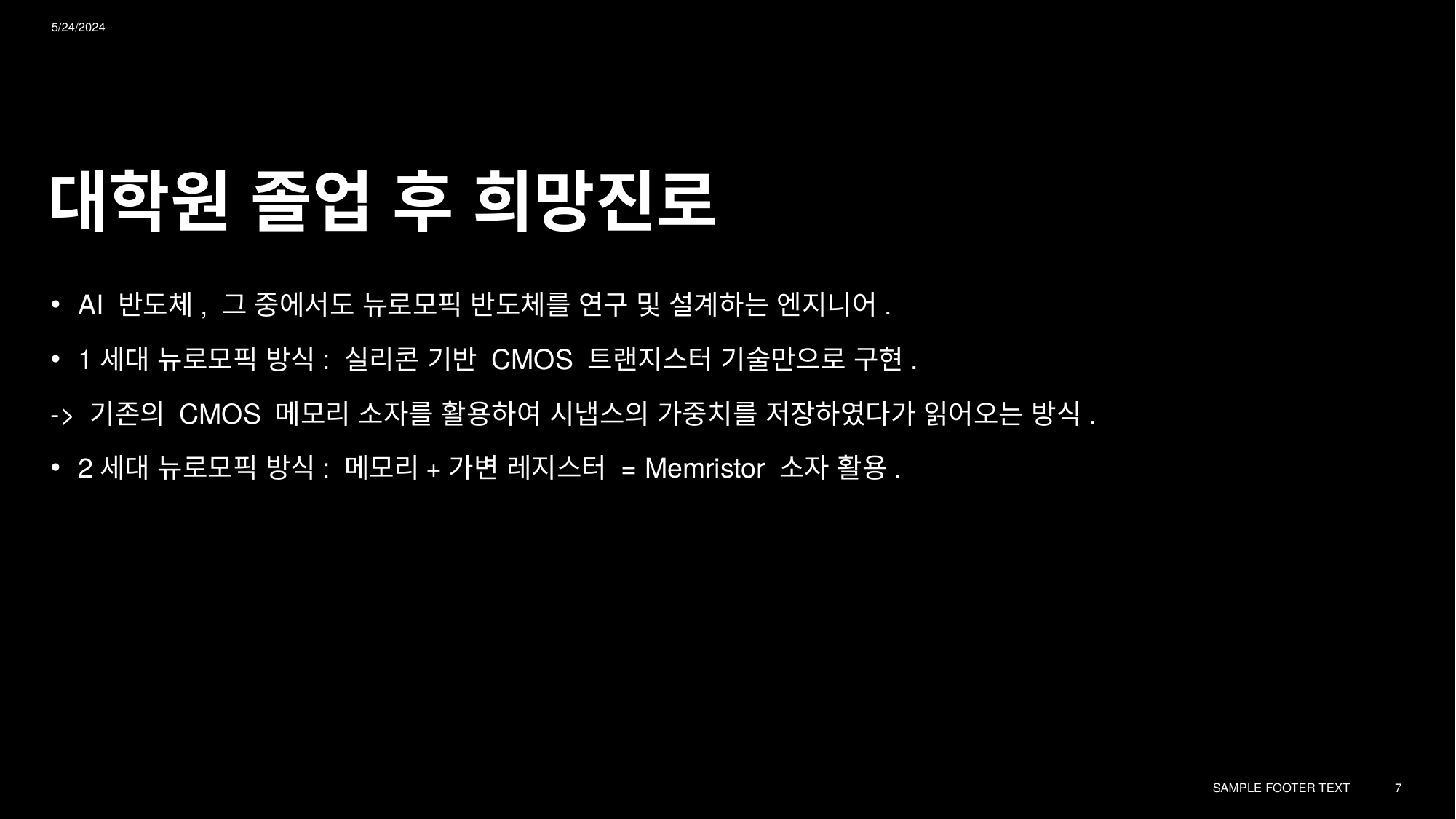

5/24/2024
# 대학원 졸업 후 희망진로
AI 반도체, 그 중에서도 뉴로모픽 반도체를 연구 및 설계하는 엔지니어.
1세대 뉴로모픽 방식: 실리콘 기반 CMOS 트랜지스터 기술만으로 구현.
-> 기존의 CMOS 메모리 소자를 활용하여 시냅스의 가중치를 저장하였다가 읽어오는 방식.
2세대 뉴로모픽 방식: 메모리+가변 레지스터 = Memristor 소자 활용.
Sample Footer Text
7